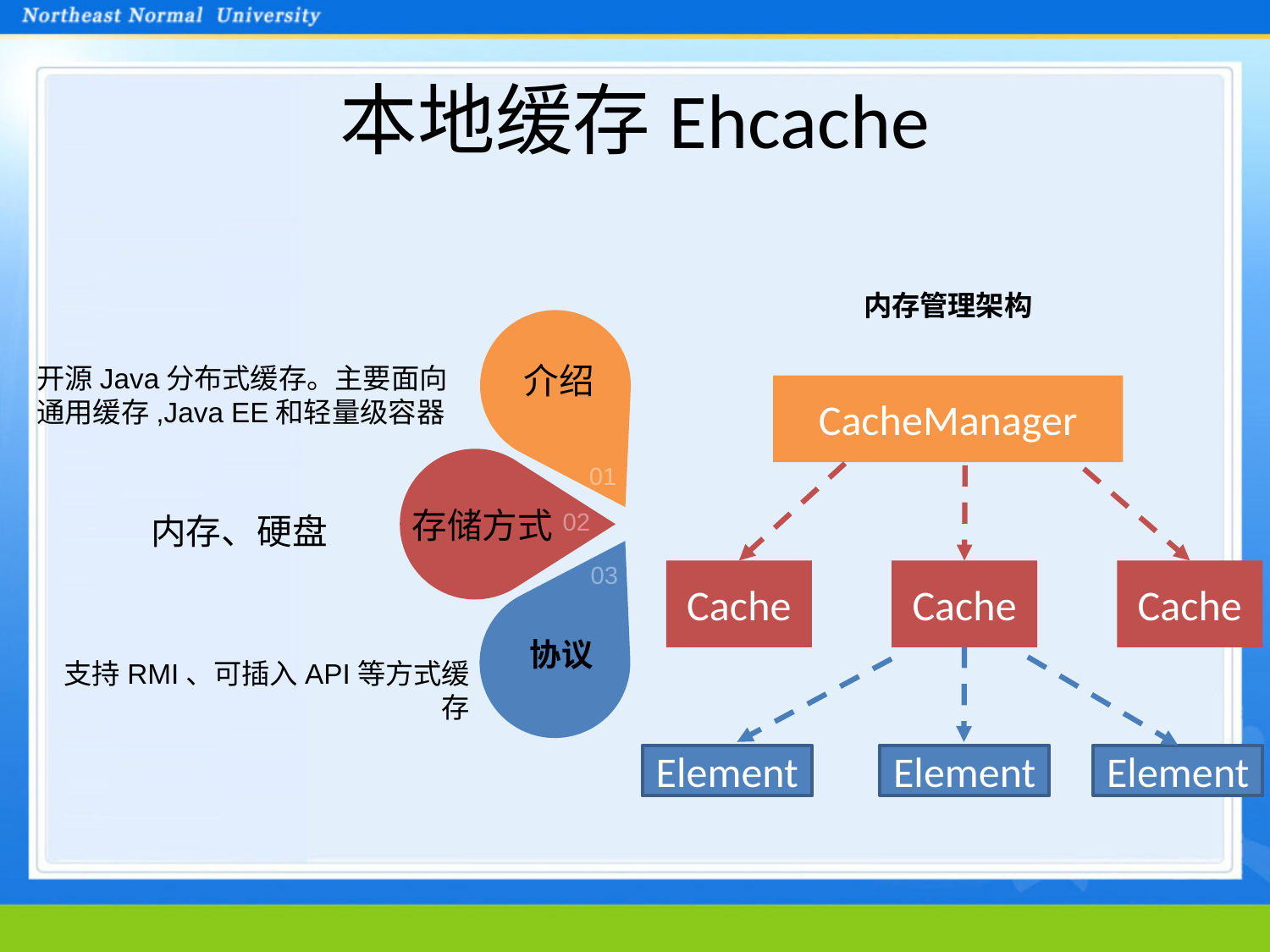

# 本地缓存Ehcache

内存管理架构

介绍
开源Java分布式缓存。主要面向通用缓存,Java EE和轻量级容器
01
CacheManager

存储方式
02
内存、硬盘

03
协议
支持RMI、可插入API等方式缓存
Cache
Cache
Cache
Element
Element
Element